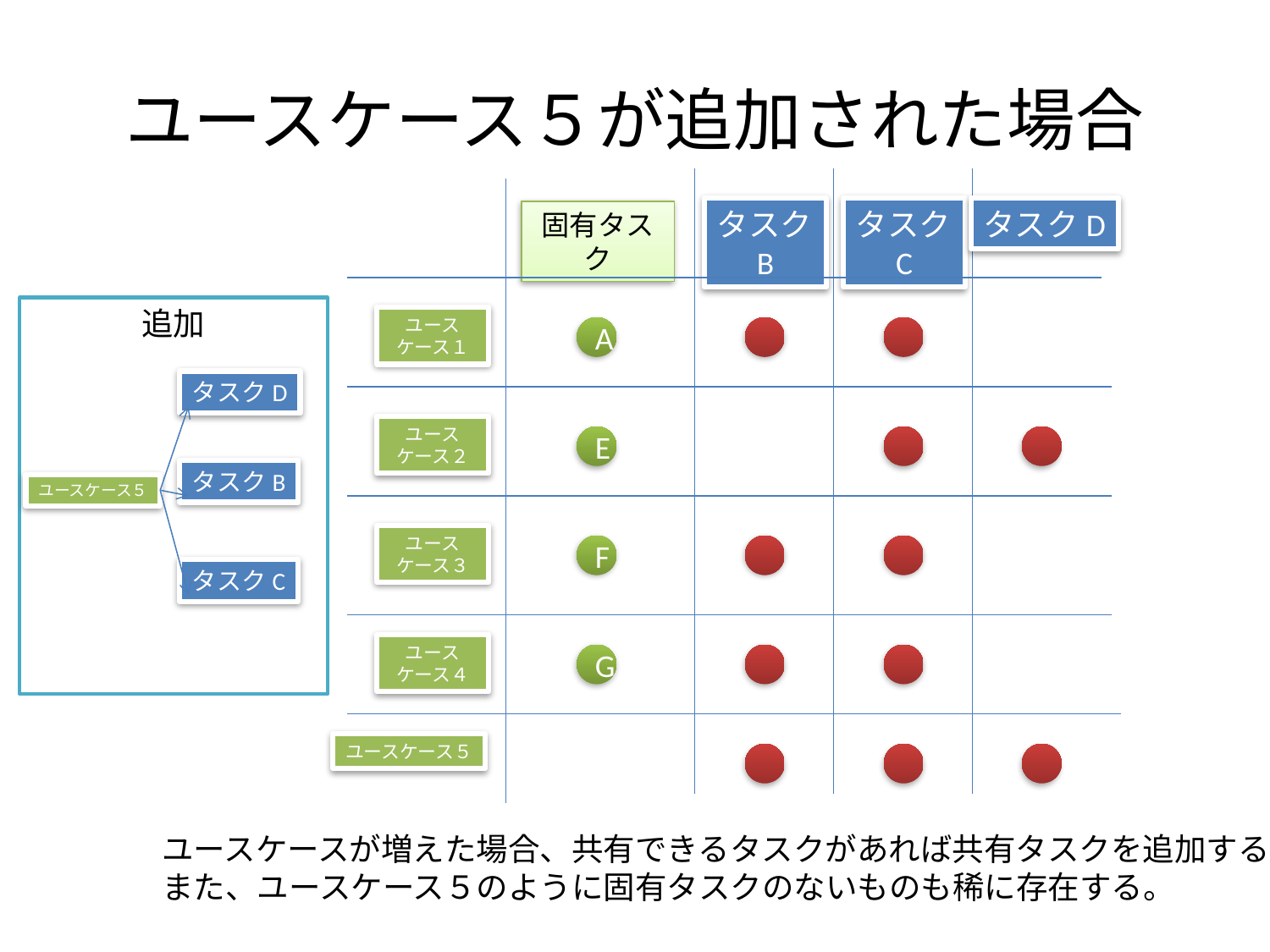

# ユースケース５が追加された場合
タスクB
タスクC
タスクD
固有タスク
追加
ユースケース１
A

タスクD
ユースケース２

E

タスクB
ユースケース５
ユースケース３
F

タスクC
ユースケース４

G
ユースケース５

ユースケースが増えた場合、共有できるタスクがあれば共有タスクを追加する。
また、ユースケース５のように固有タスクのないものも稀に存在する。